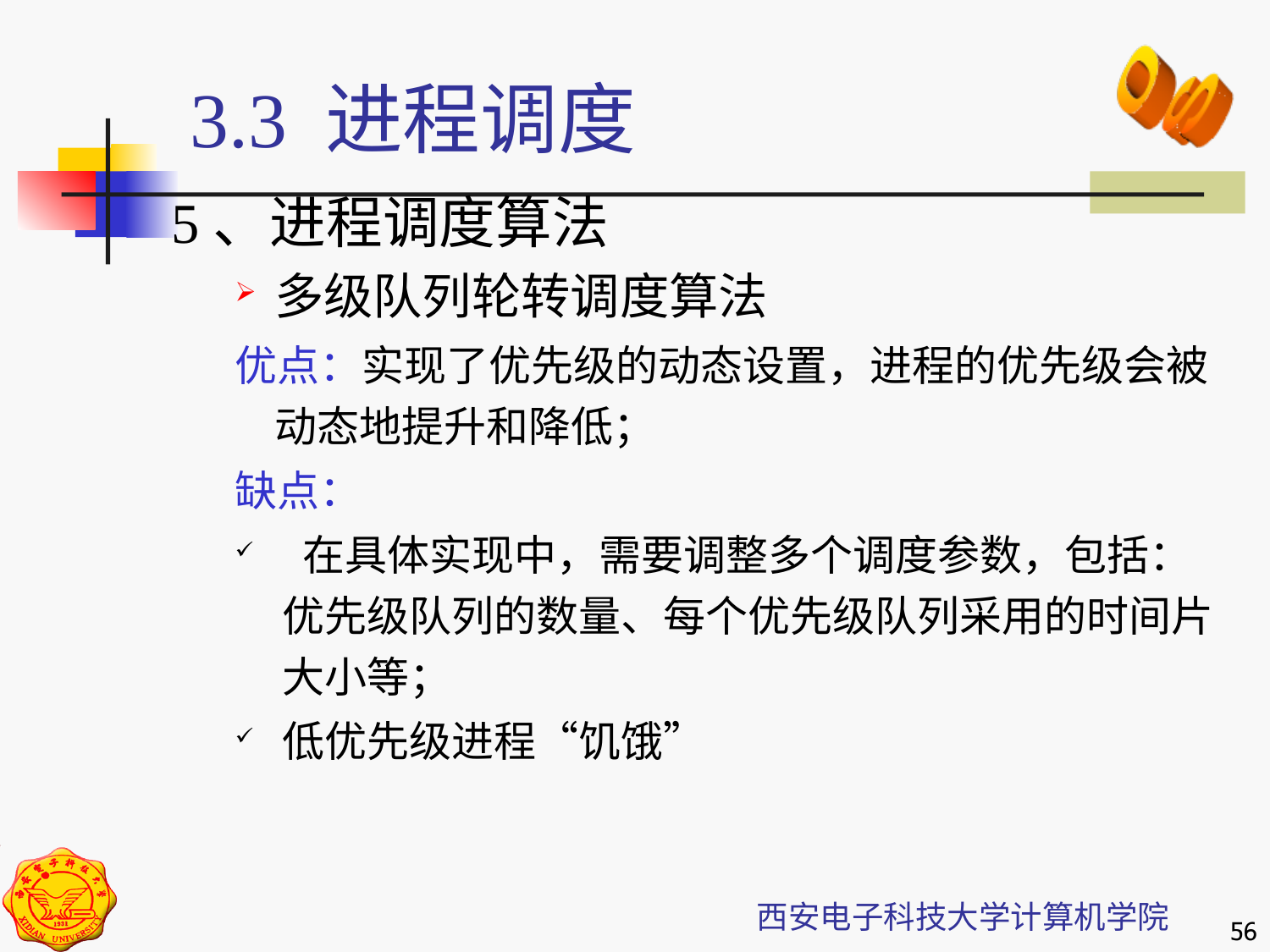

3.3 进程调度
5、进程调度算法
多级队列轮转调度算法
优点：实现了优先级的动态设置，进程的优先级会被动态地提升和降低；
缺点：
 在具体实现中，需要调整多个调度参数，包括：优先级队列的数量、每个优先级队列采用的时间片大小等；
低优先级进程“饥饿”
56